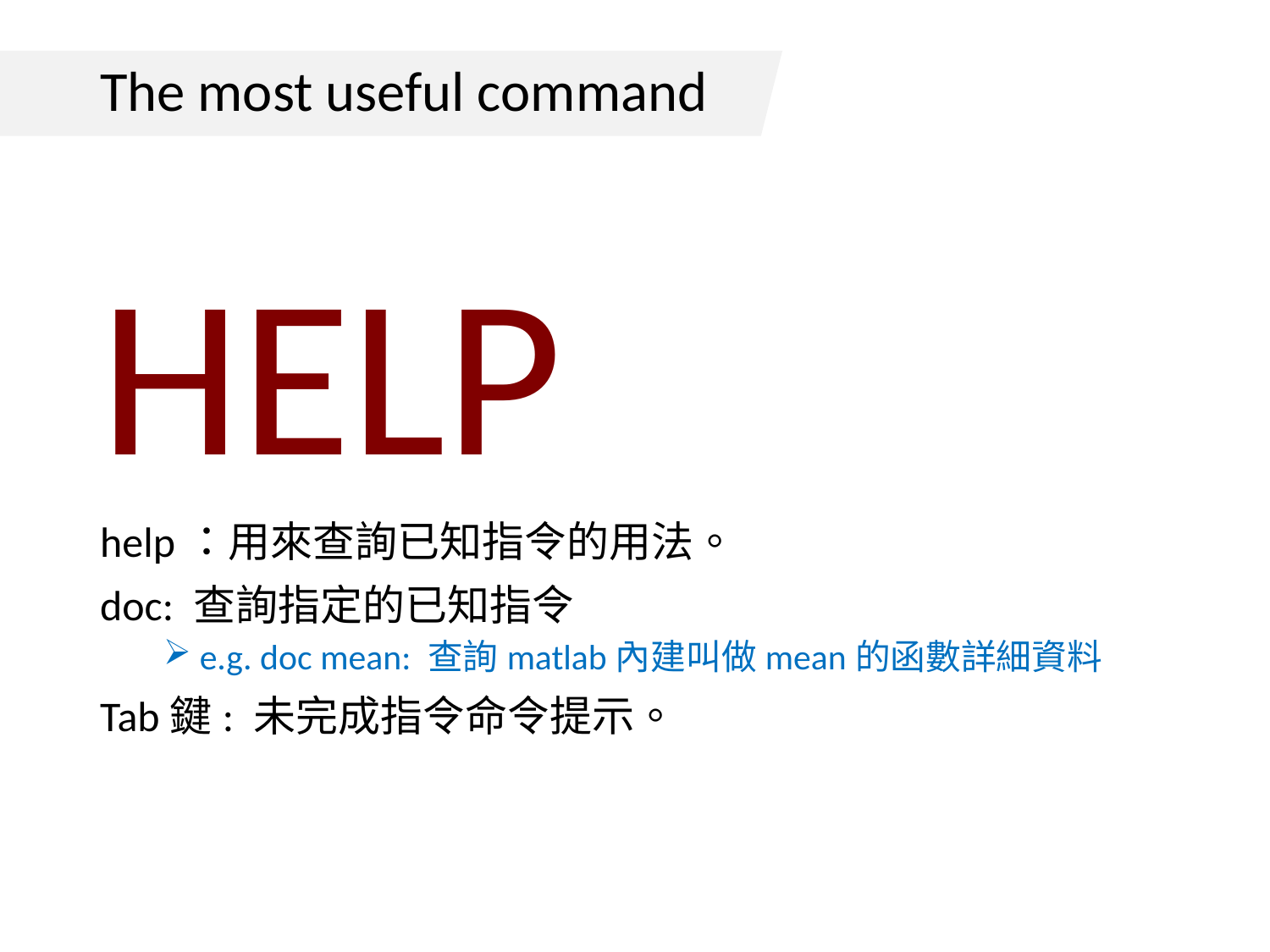

# The most useful command
HELP
help：用來查詢已知指令的用法。
doc: 查詢指定的已知指令
 e.g. doc mean: 查詢matlab內建叫做mean的函數詳細資料
Tab鍵: 未完成指令命令提示。